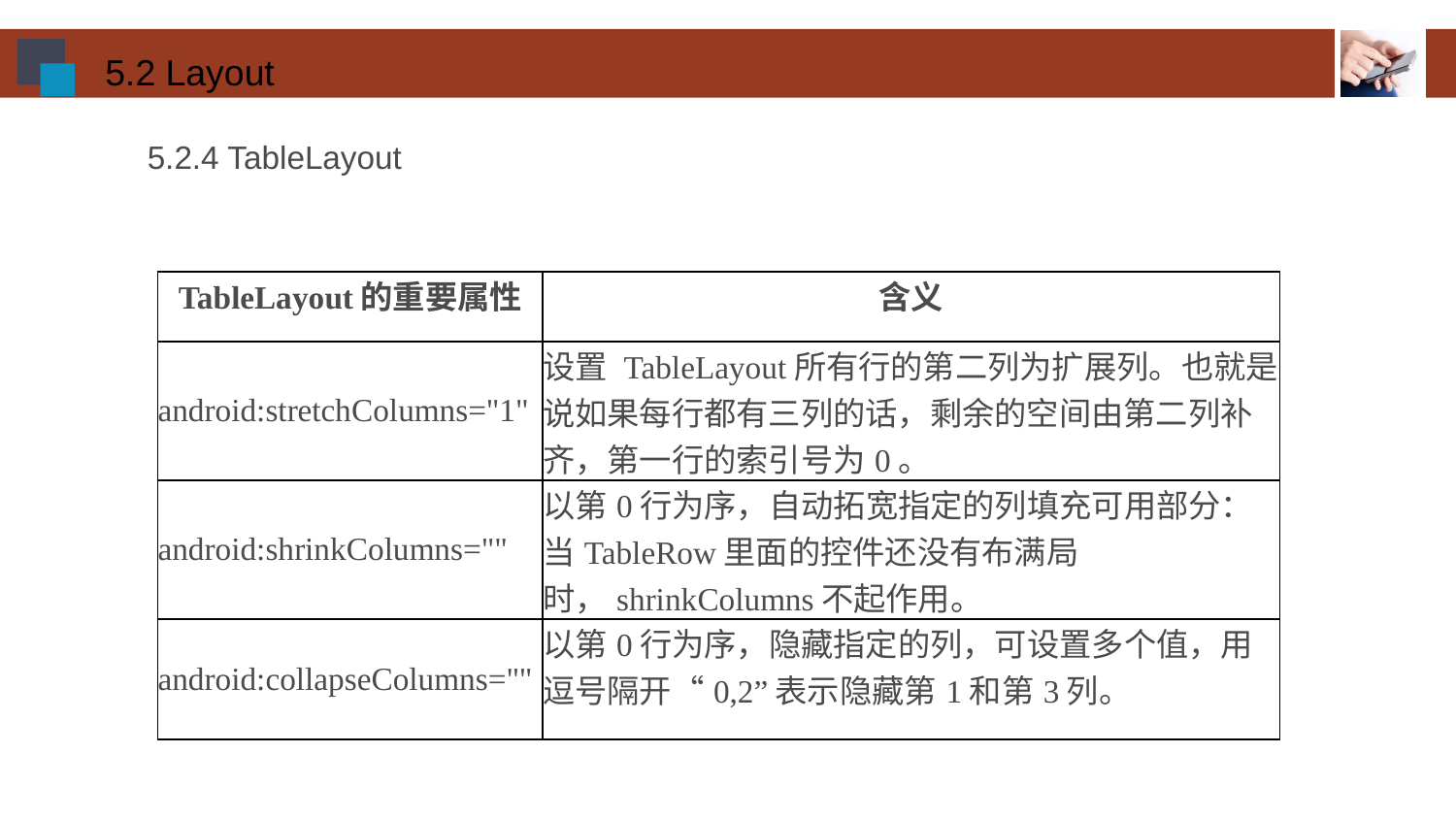

5.2 Layout

5.2.4 TableLayout

| TableLayout的重要属性 | 含义 |
| --- | --- |
| android:stretchColumns="1" | 设置 TableLayout所有行的第二列为扩展列。也就是说如果每行都有三列的话，剩余的空间由第二列补齐，第一行的索引号为0。 |
| android:shrinkColumns="" | 以第0行为序，自动拓宽指定的列填充可用部分：当TableRow里面的控件还没有布满局时，shrinkColumns不起作用。 |
| android:collapseColumns="" | 以第0行为序，隐藏指定的列，可设置多个值，用逗号隔开“0,2”表示隐藏第1和第3列。 |